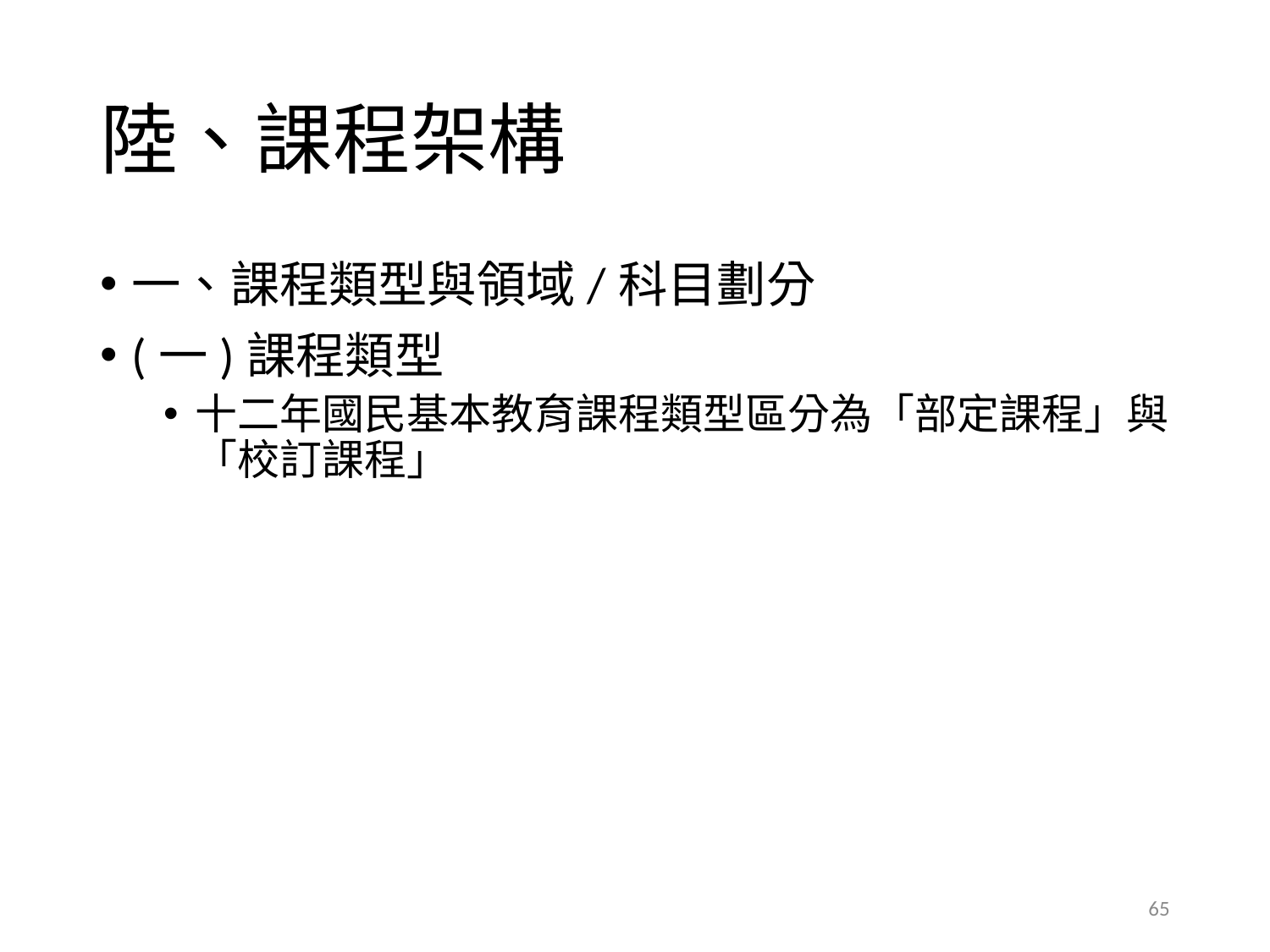

# 陸、課程架構
一、課程類型與領域/科目劃分
(一)課程類型
十二年國民基本教育課程類型區分為「部定課程」與「校訂課程」
65